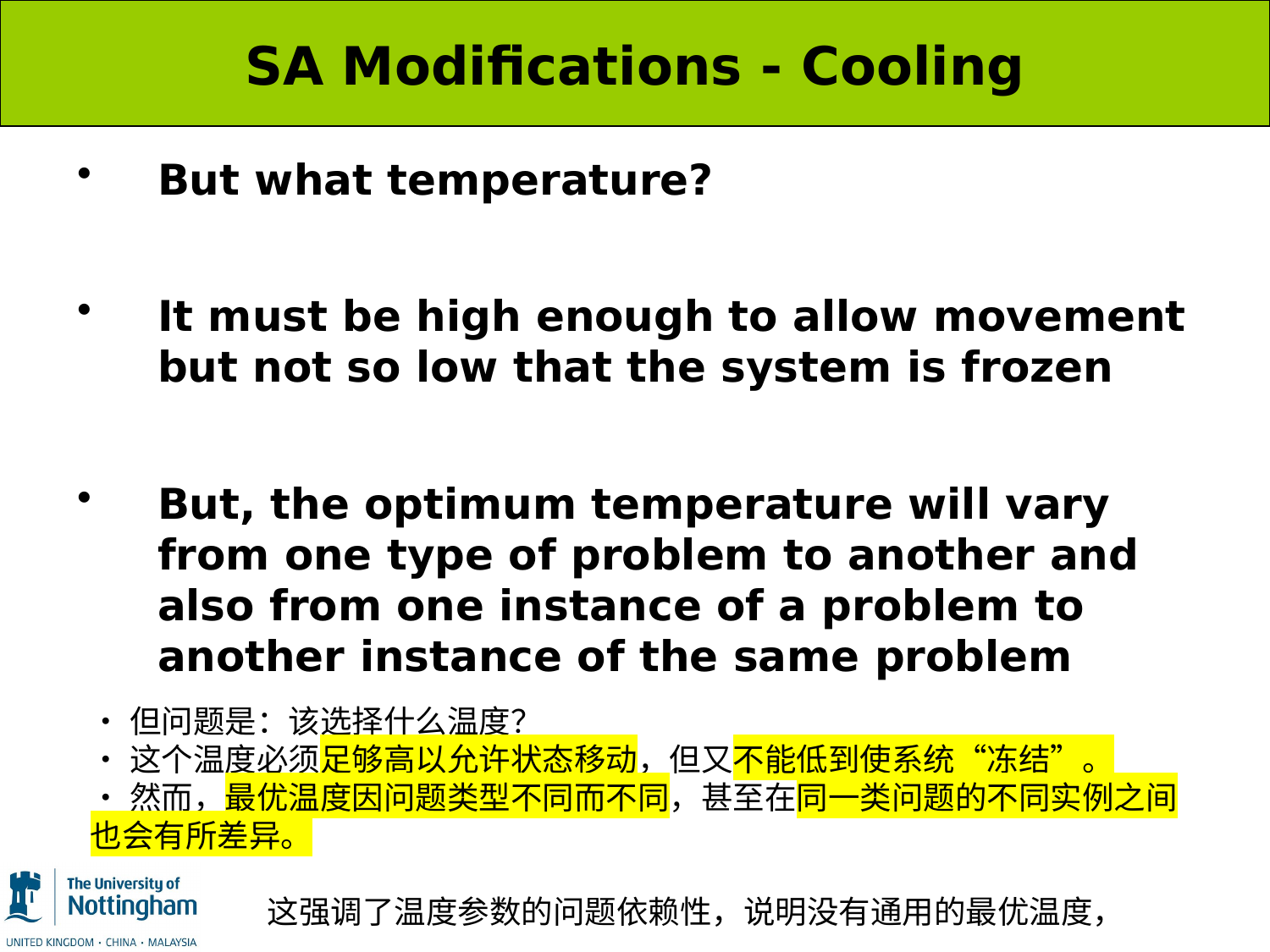

# SA Modifications - Cooling
But what temperature?

It must be high enough to allow movement but not so low that the system is frozen

But, the optimum temperature will vary from one type of problem to another and also from one instance of a problem to another instance of the same problem
•但问题是：该选择什么温度？
•这个温度必须足够高以允许状态移动，但又不能低到使系统“冻结”。
•然而，最优温度因问题类型不同而不同，甚至在同一类问题的不同实例之间也会有所差异。
这强调了温度参数的问题依赖性，说明没有通用的最优温度，